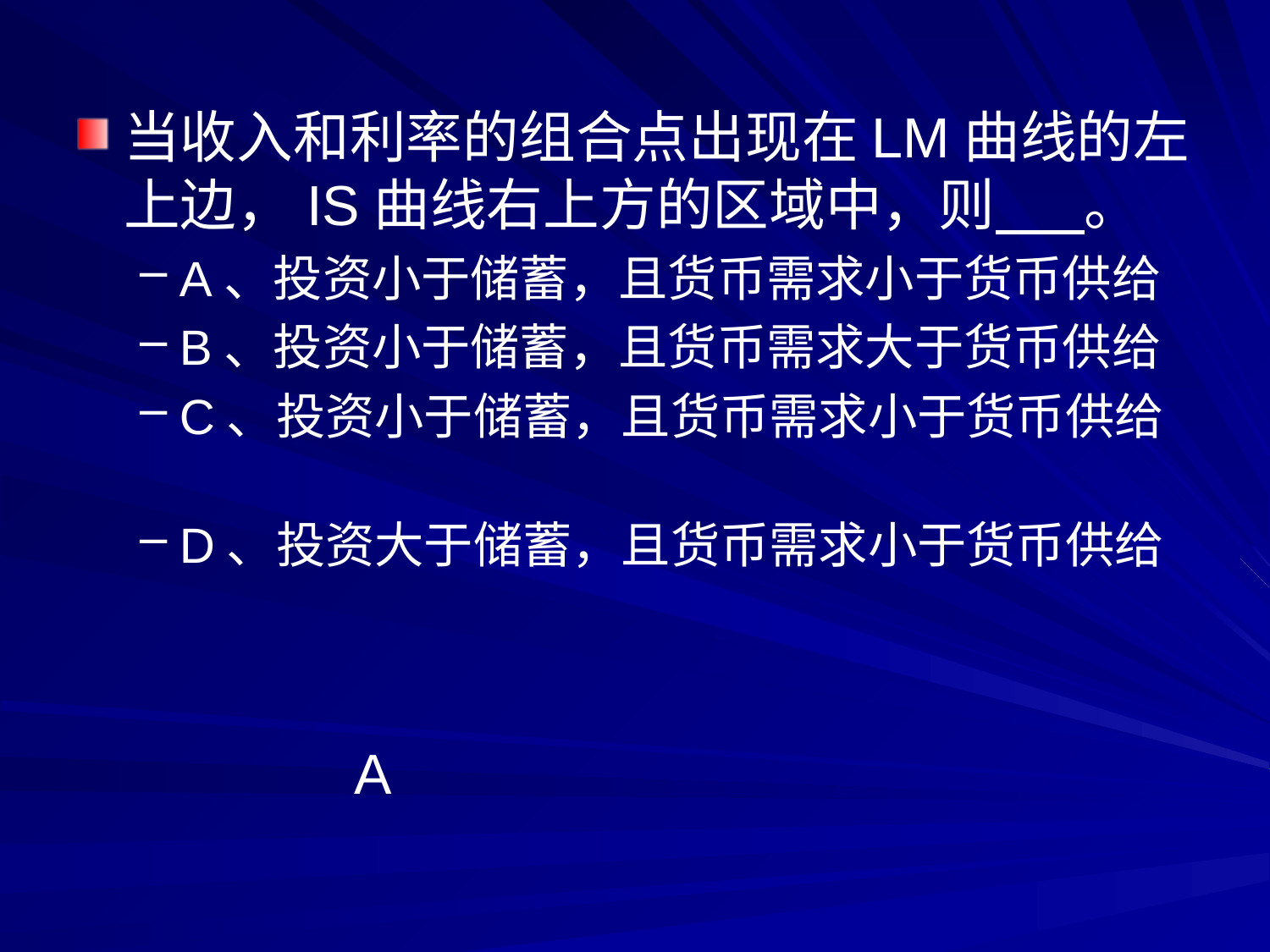

当收入和利率的组合点出现在LM曲线的左上边，IS曲线右上方的区域中，则       。
A、投资小于储蓄，且货币需求小于货币供给
B、投资小于储蓄，且货币需求大于货币供给
C、投资小于储蓄，且货币需求小于货币供给
D、投资大于储蓄，且货币需求小于货币供给
A